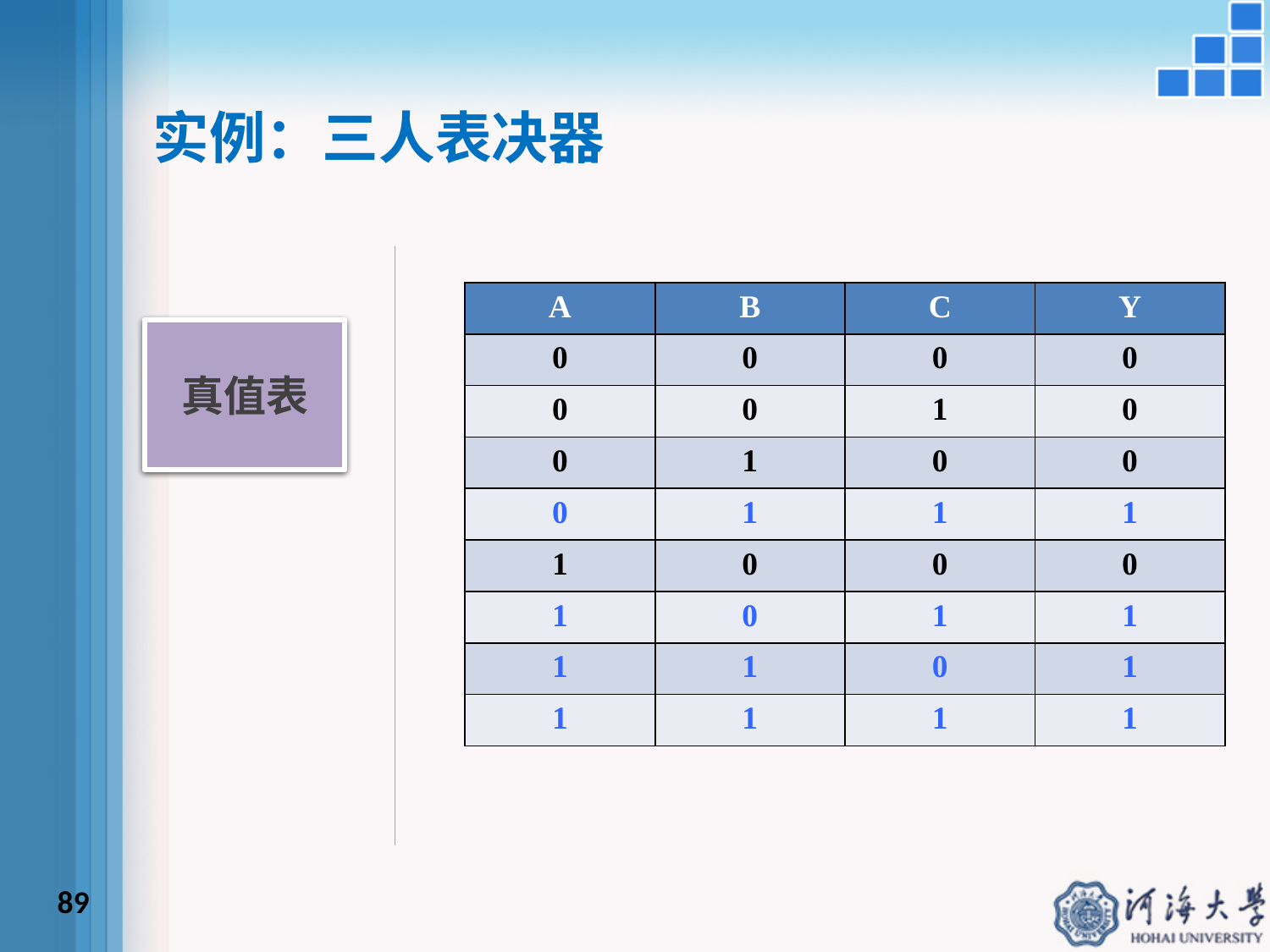

实例：三人表决器
         三人进行表决，两人及两人以上表决同意，则决议通过，否则不通过：三个输入信号A、B和C，一个输出信号Y，当两个或三个输入信号为1时，Y输出1，否则输出0.
| A | B | C | Y |
| --- | --- | --- | --- |
| 0 | 0 | 0 | 0 |
| 0 | 0 | 1 | 0 |
| 0 | 1 | 0 | 0 |
| 0 | 1 | 1 | 1 |
| 1 | 0 | 0 | 0 |
| 1 | 0 | 1 | 1 |
| 1 | 1 | 0 | 1 |
| 1 | 1 | 1 | 1 |
实际的逻辑问题
真值表
89